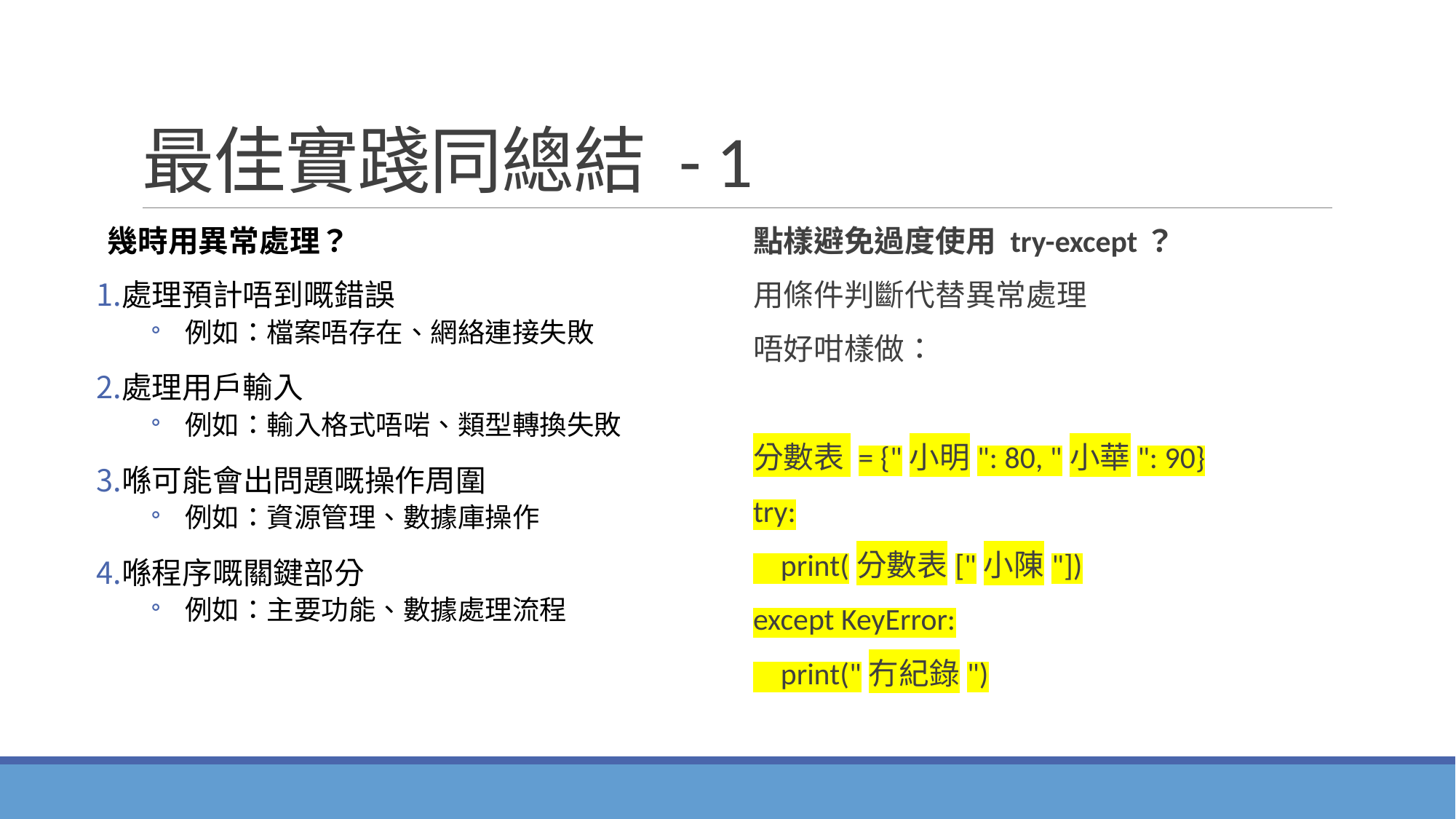

# 最佳實踐同總結 - 1
幾時用異常處理？
處理預計唔到嘅錯誤
例如：檔案唔存在、網絡連接失敗
處理用戶輸入
例如：輸入格式唔啱、類型轉換失敗
喺可能會出問題嘅操作周圍
例如：資源管理、數據庫操作
喺程序嘅關鍵部分
例如：主要功能、數據處理流程

點樣避免過度使用 try-except？
用條件判斷代替異常處理
唔好咁樣做：

分數表 = {"小明": 80, "小華": 90}
try:
    print(分數表["小陳"])
except KeyError:
    print("冇紀錄")